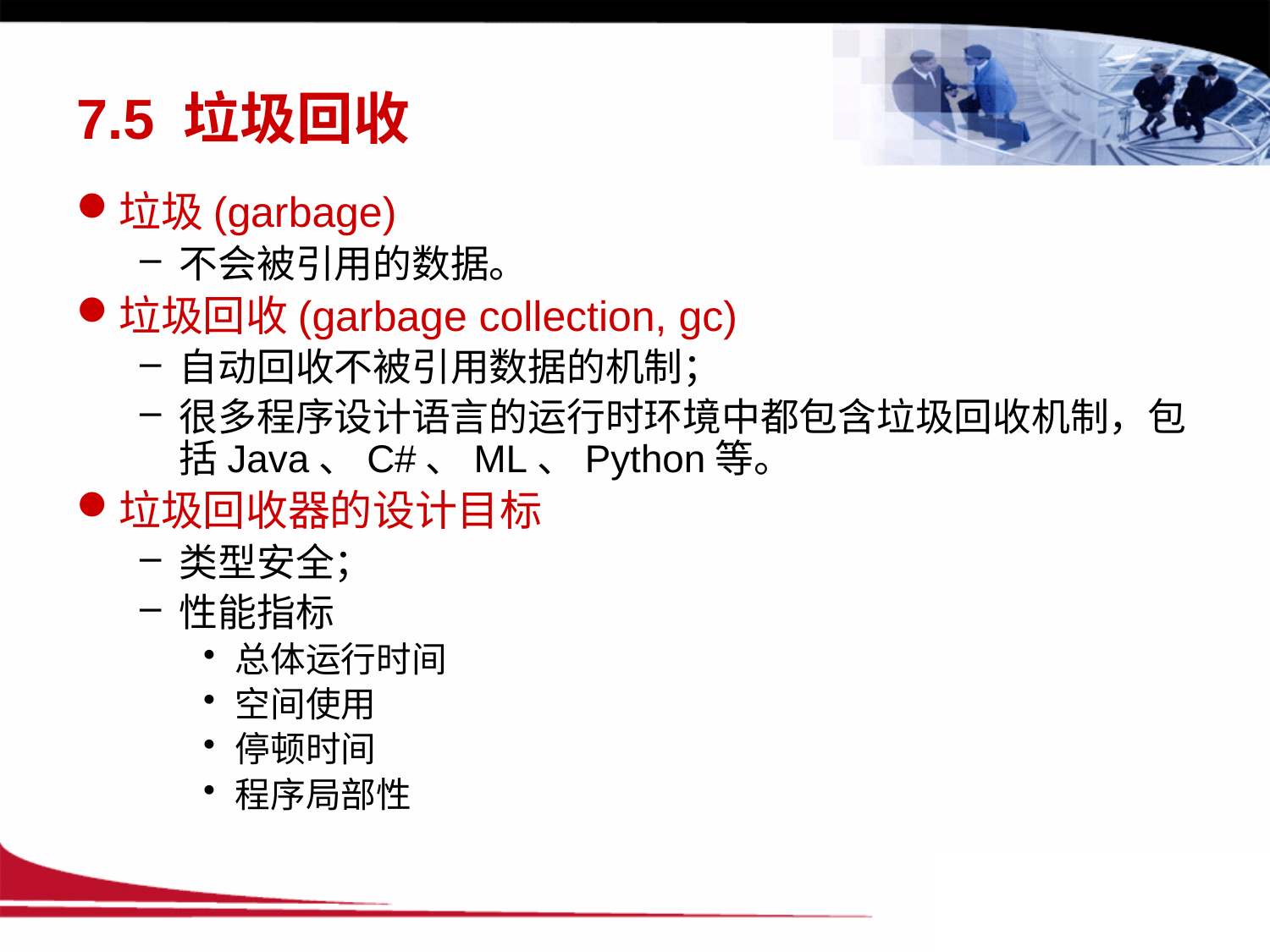

# 7.5 垃圾回收
垃圾(garbage)
不会被引用的数据。
垃圾回收(garbage collection, gc)
自动回收不被引用数据的机制；
很多程序设计语言的运行时环境中都包含垃圾回收机制，包括Java、C#、ML、Python等。
垃圾回收器的设计目标
类型安全；
性能指标
总体运行时间
空间使用
停顿时间
程序局部性